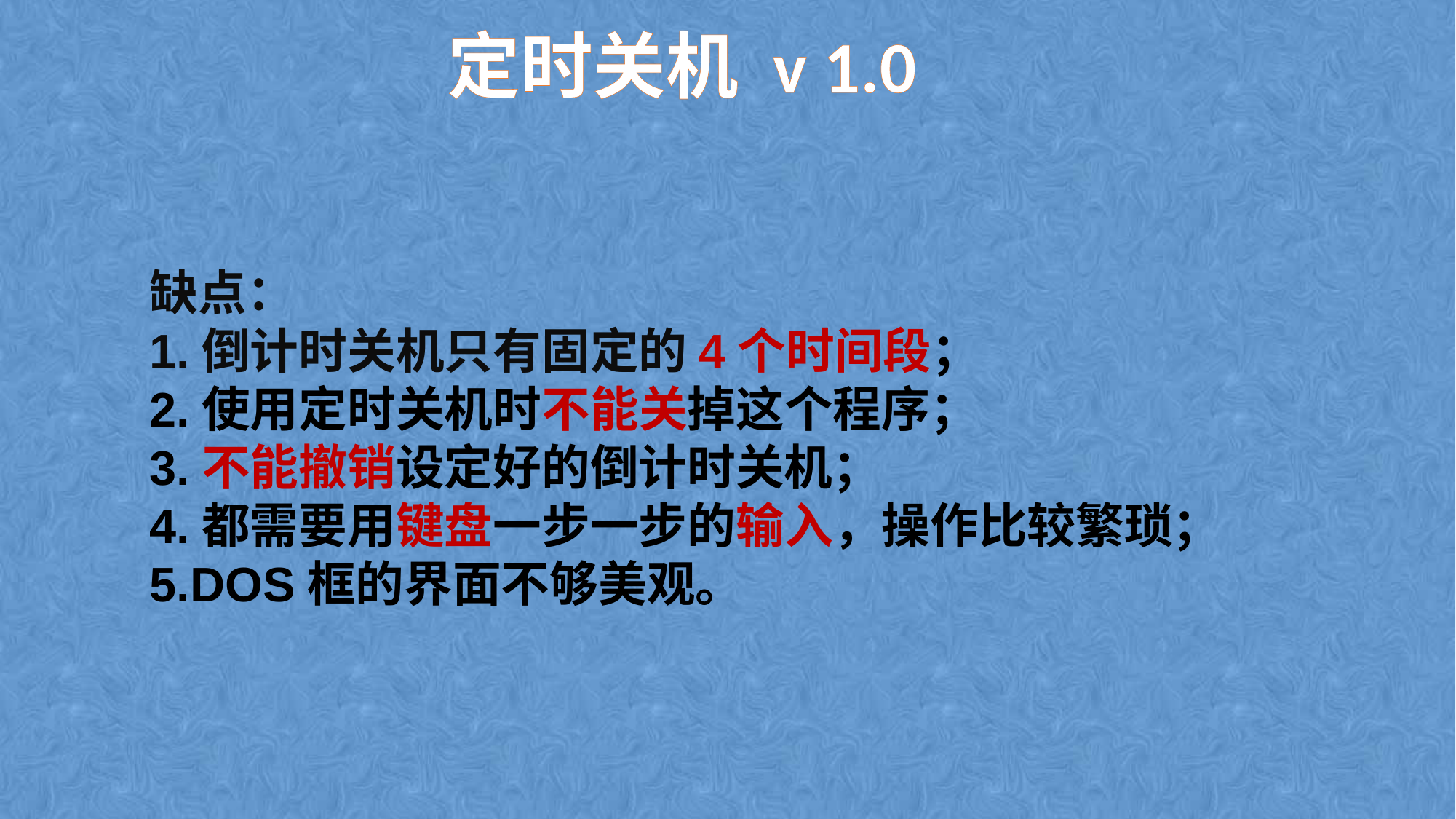

定时关机 v 1.0
缺点：
1.倒计时关机只有固定的4个时间段；
2.使用定时关机时不能关掉这个程序；
3.不能撤销设定好的倒计时关机；
4.都需要用键盘一步一步的输入，操作比较繁琐；
5.DOS框的界面不够美观。